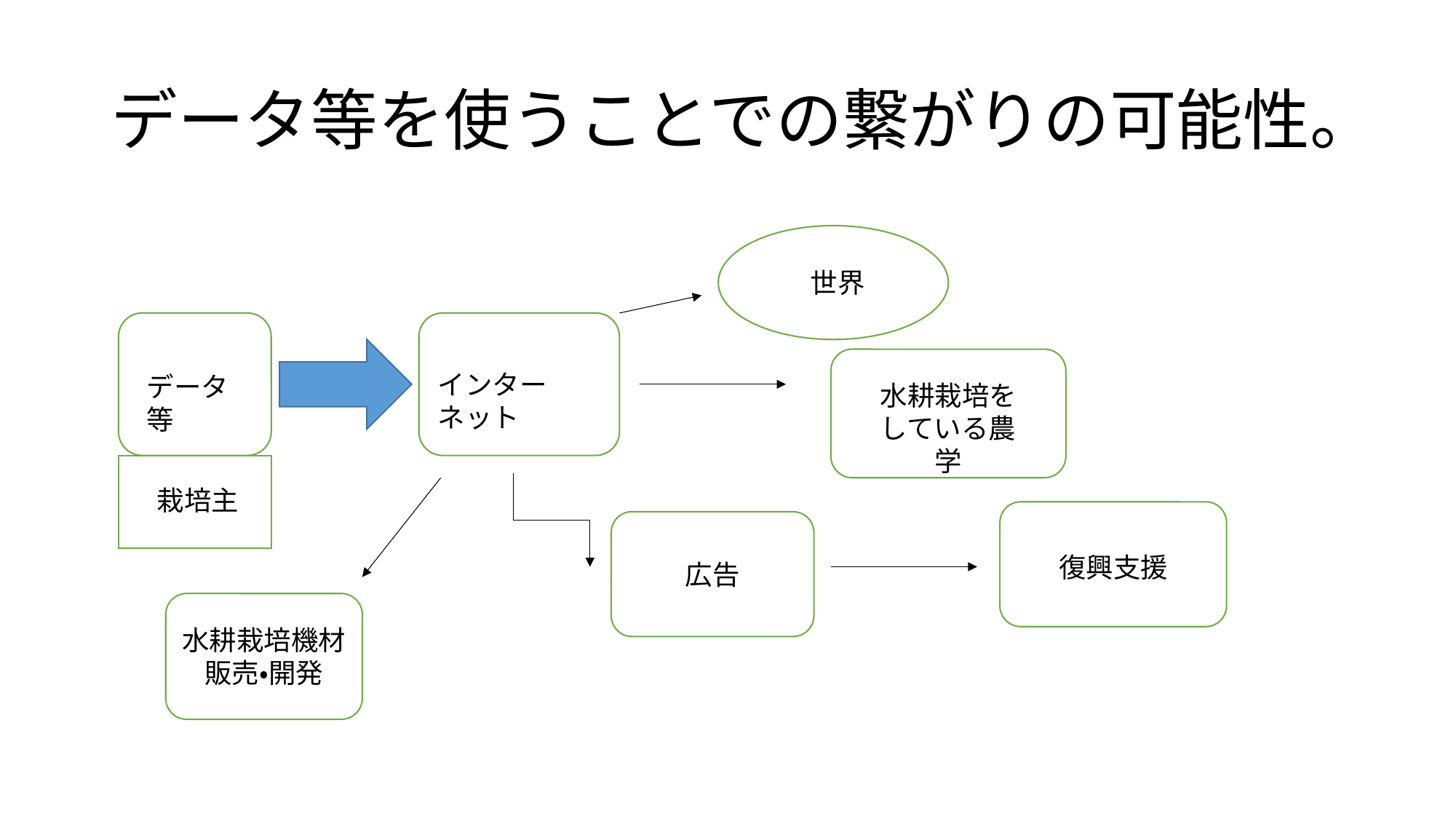

# データ等を使うことでの繋がりの可能性。

世界

インターネット
データ等
水耕栽培を
している農学

栽培主

復興支援
広告

水耕栽培機材
販売・開発